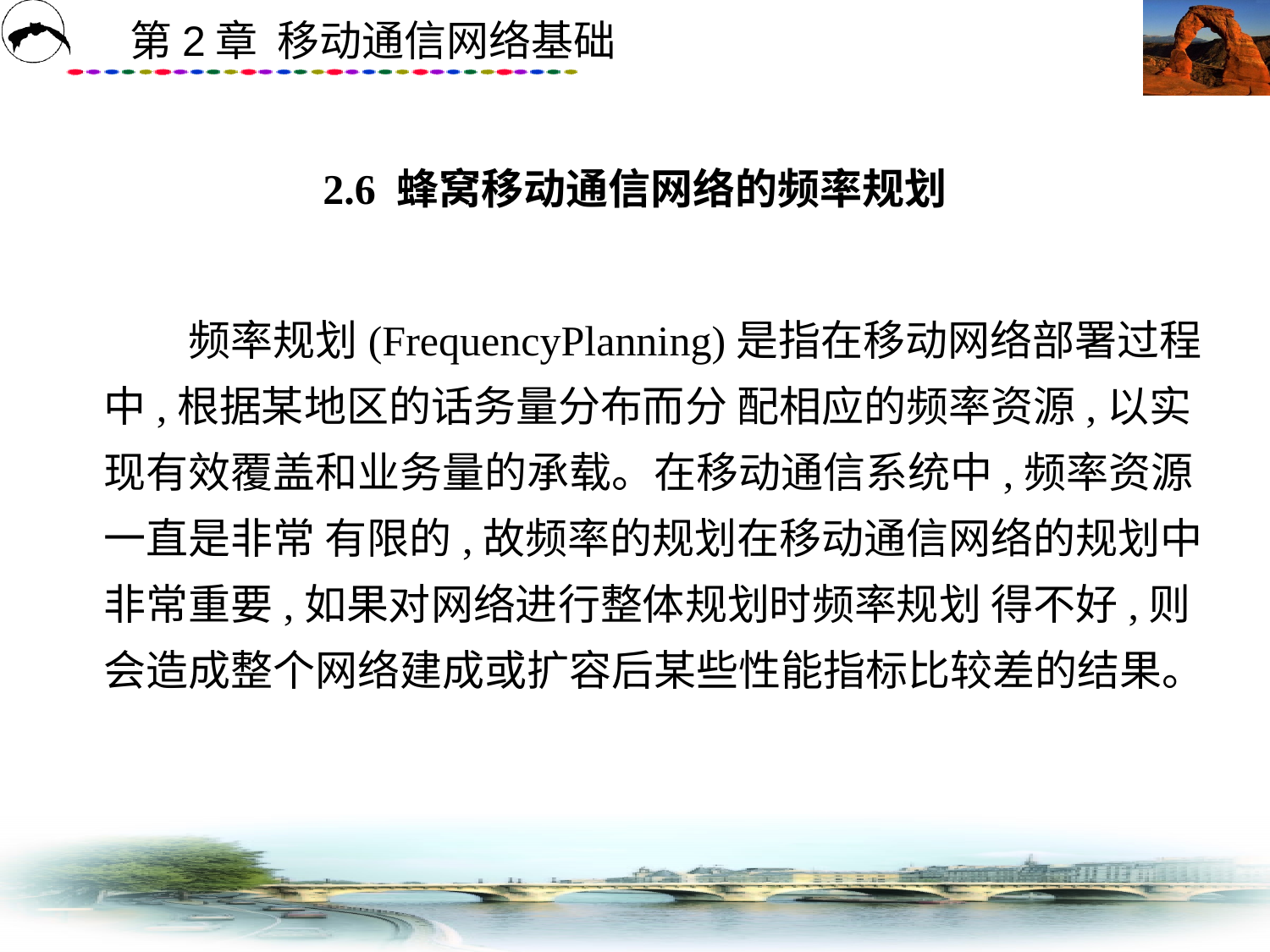

# 2.6 蜂窝移动通信网络的频率规划
　　频率规划(FrequencyPlanning)是指在移动网络部署过程中,根据某地区的话务量分布而分 配相应的频率资源,以实现有效覆盖和业务量的承载。在移动通信系统中,频率资源一直是非常 有限的,故频率的规划在移动通信网络的规划中非常重要,如果对网络进行整体规划时频率规划 得不好,则会造成整个网络建成或扩容后某些性能指标比较差的结果。